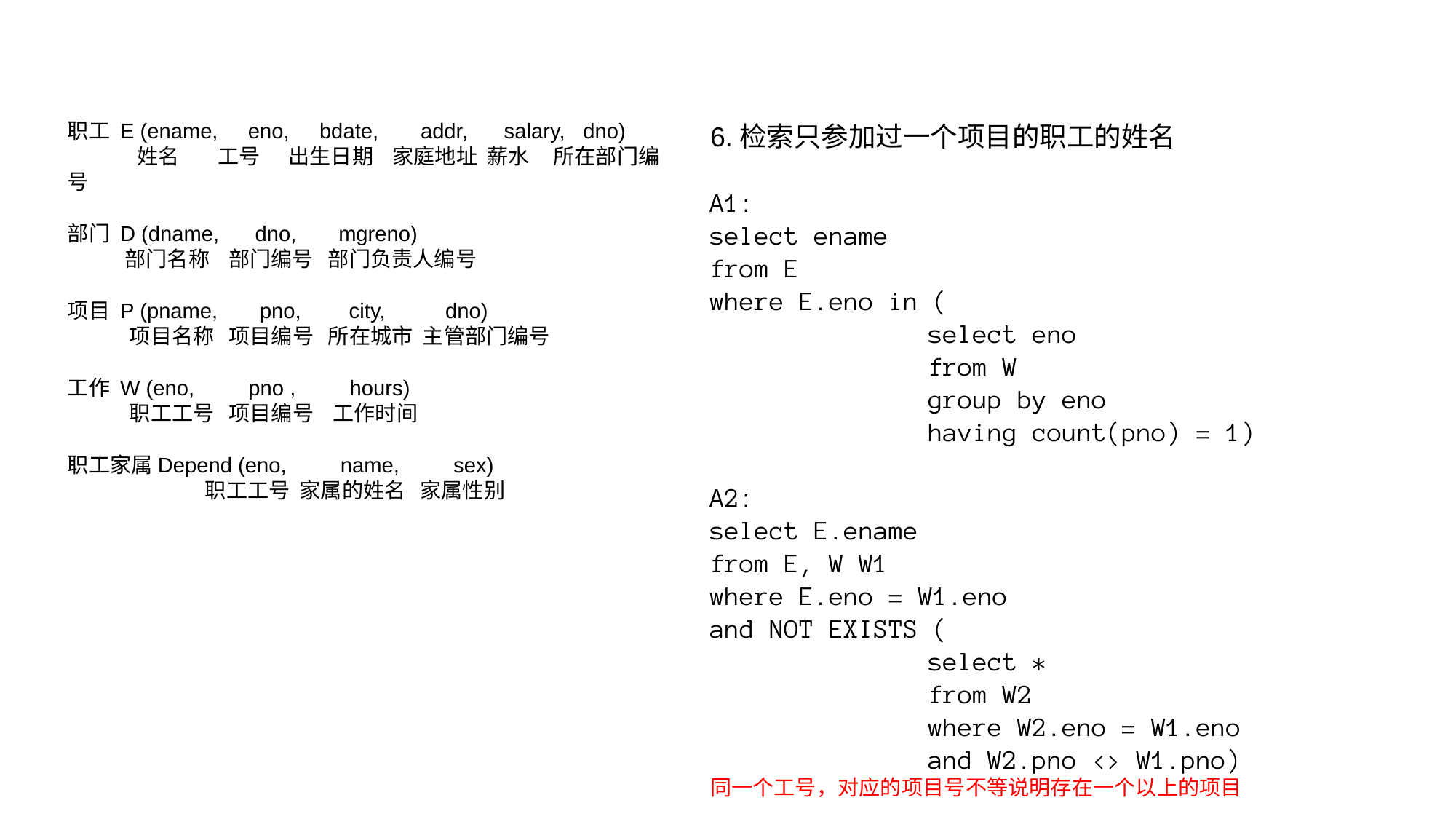

职工 E (ename,     eno,     bdate,       addr,      salary,   dno)
	     姓名        工号      出生日期    家庭地址  薪水     所在部门编号

部门 D (dname,      dno,       mgreno)
           部门名称    部门编号   部门负责人编号

项目 P (pname,       pno,        city,          dno)
            项目名称   项目编号   所在城市  主管部门编号

工作 W (eno,         pno ,         hours)
            职工工号   项目编号    工作时间

职工家属Depend (eno,         name,         sex)
                            职工工号  家属的姓名   家属性别
6.检索只参加过一个项目的职工的姓名

A1:
select ename
from E
where E.eno in (
select eno
from W
group by eno
having count(pno) = 1)

A2:
select E.ename
from E, W W1
where E.eno = W1.eno
and NOT EXISTS (
select *
from W2
where W2.eno = W1.eno
and W2.pno <> W1.pno)
同一个工号，对应的项目号不等说明存在一个以上的项目